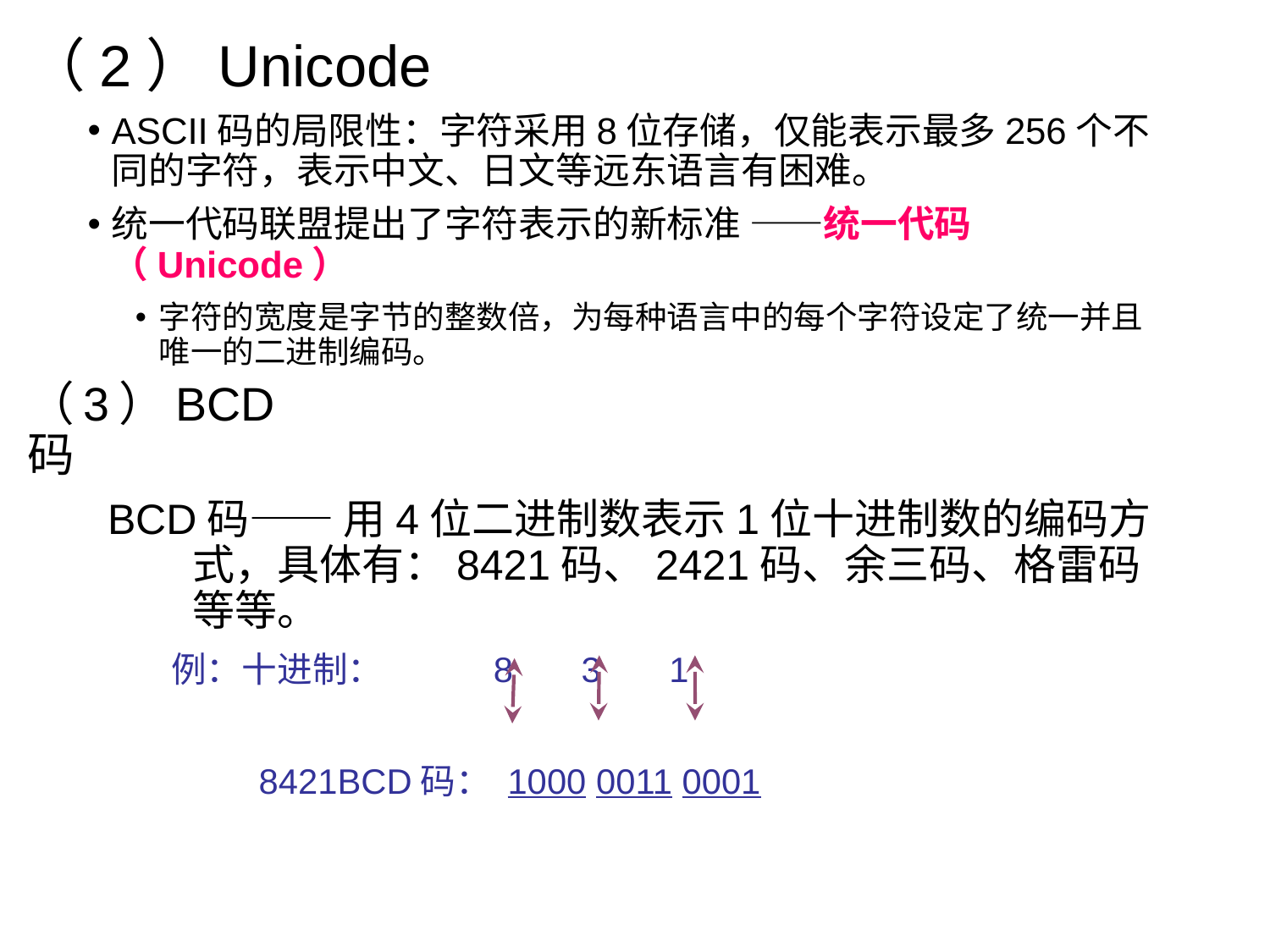

# （2）Unicode
ASCII码的局限性：字符采用8位存储，仅能表示最多256个不同的字符，表示中文、日文等远东语言有困难。
统一代码联盟提出了字符表示的新标准 ——统一代码（Unicode）
字符的宽度是字节的整数倍，为每种语言中的每个字符设定了统一并且唯一的二进制编码。
（3）BCD码
BCD码—— 用4位二进制数表示1位十进制数的编码方式，具体有：8421码、2421码、余三码、格雷码等等。
例：十进制：             8       3       1

         8421BCD码： 1000 0011 0001